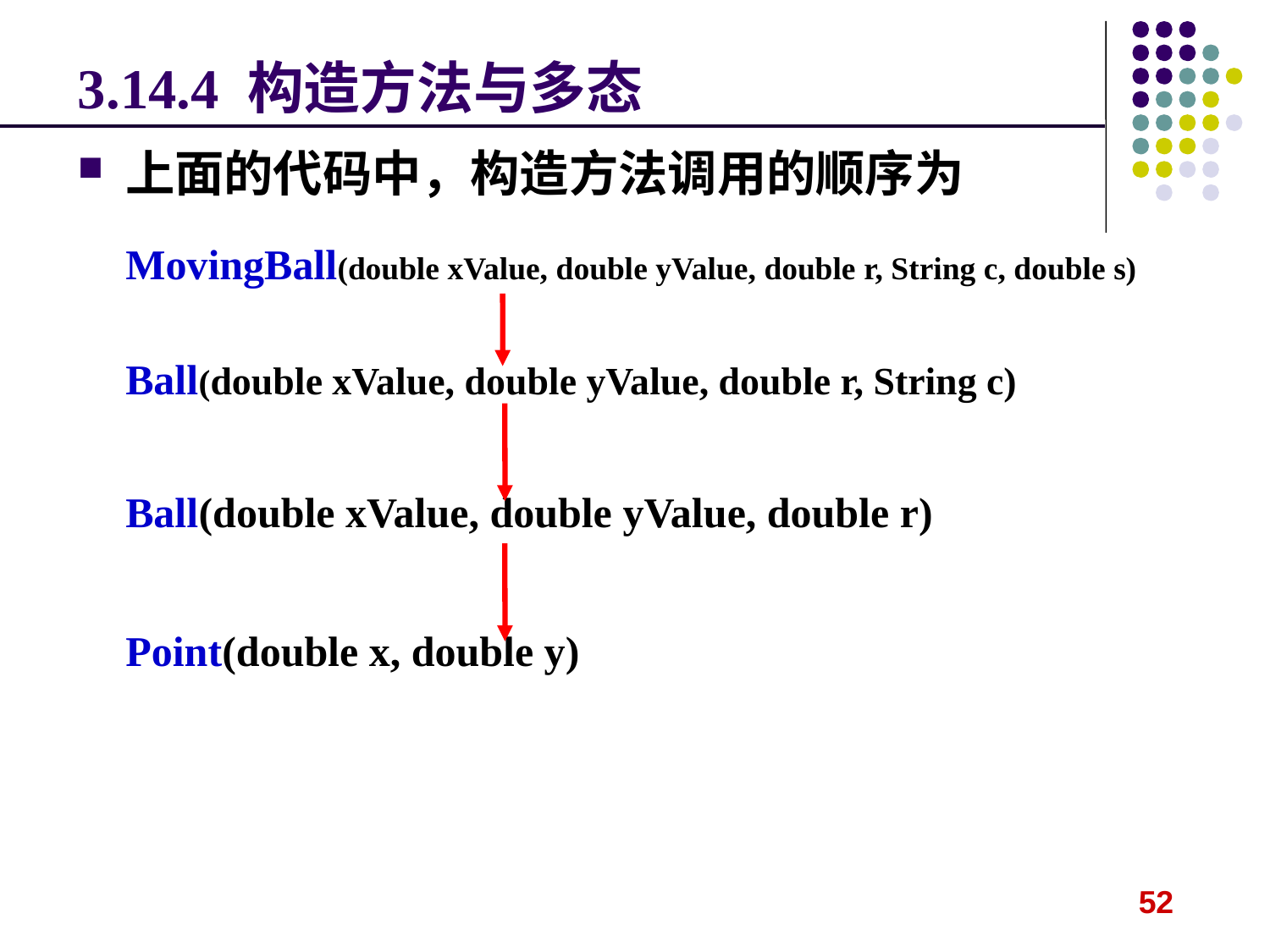

# 3.14.4 构造方法与多态
上面的代码中，构造方法调用的顺序为
MovingBall(double xValue, double yValue, double r, String c, double s)

Ball(double xValue, double yValue, double r, String c)

Ball(double xValue, double yValue, double r)

Point(double x, double y)